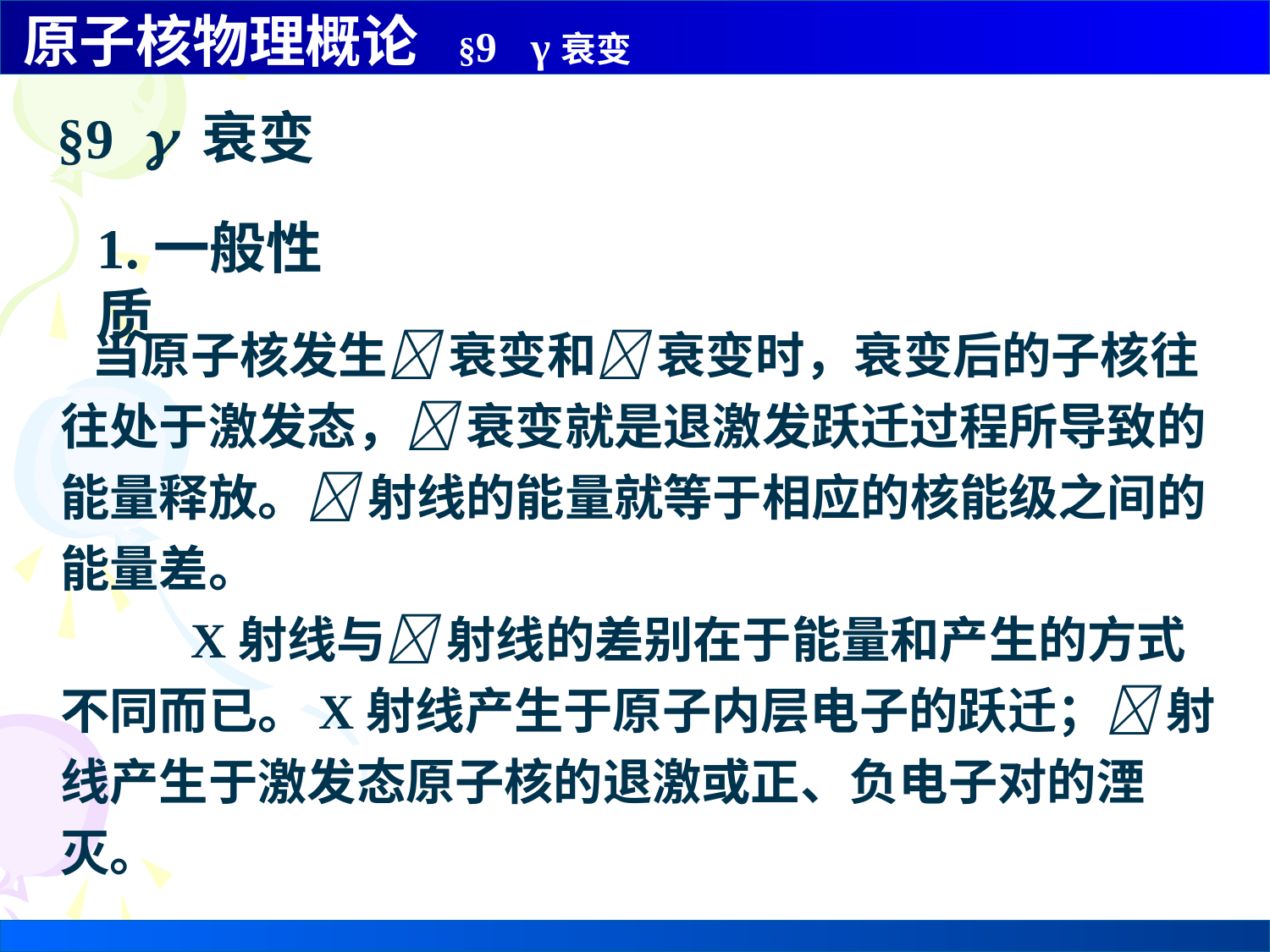

§9  γ 衰变
1.一般性质
      当原子核发生α 衰变和β 衰变时，衰变后的子核往往处于激发态，γ 衰变就是退激发跃迁过程所导致的能量释放。γ 射线的能量就等于相应的核能级之间的能量差。
      X射线与γ 射线的差别在于能量和产生的方式不同而已。X射线产生于原子内层电子的跃迁；γ 射线产生于激发态原子核的退激或正、负电子对的湮灭。